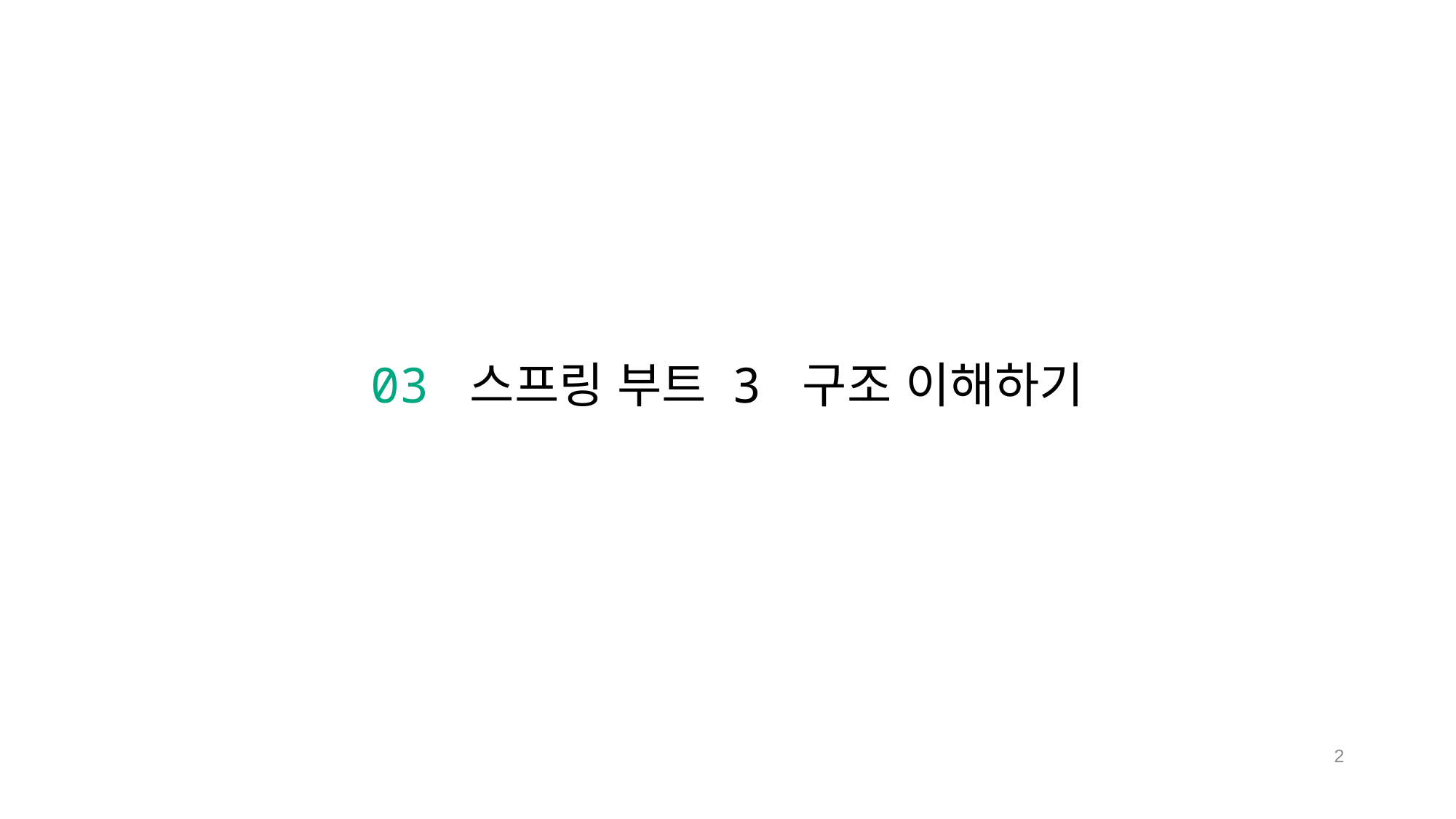

# 03 스프링 부트 3 구조 이해하기
2